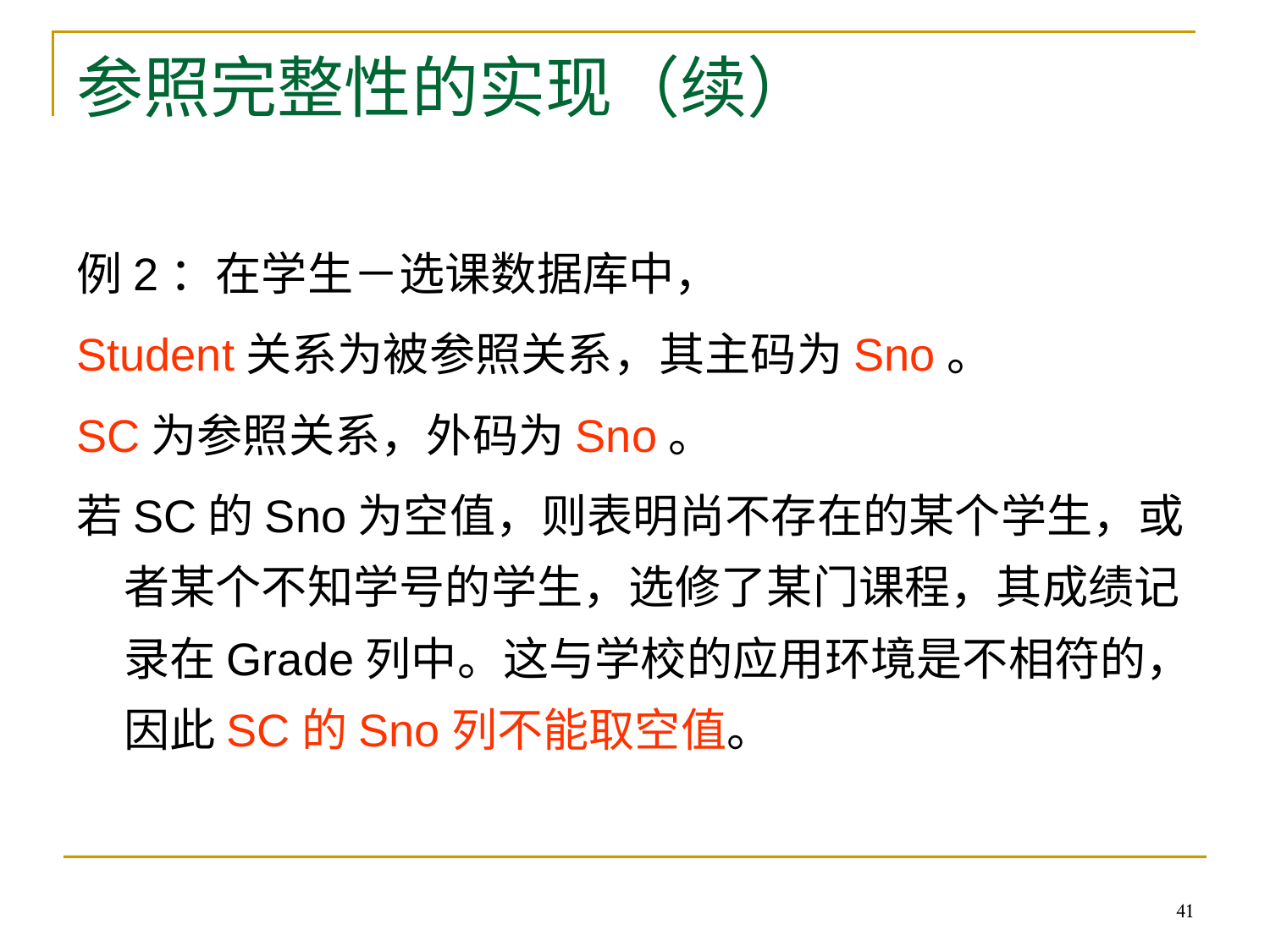

# 参照完整性的实现（续）
例2：在学生－选课数据库中，
Student关系为被参照关系，其主码为Sno。
SC为参照关系，外码为Sno。
若SC的Sno为空值，则表明尚不存在的某个学生，或者某个不知学号的学生，选修了某门课程，其成绩记录在Grade列中。这与学校的应用环境是不相符的，因此SC的Sno列不能取空值。
41